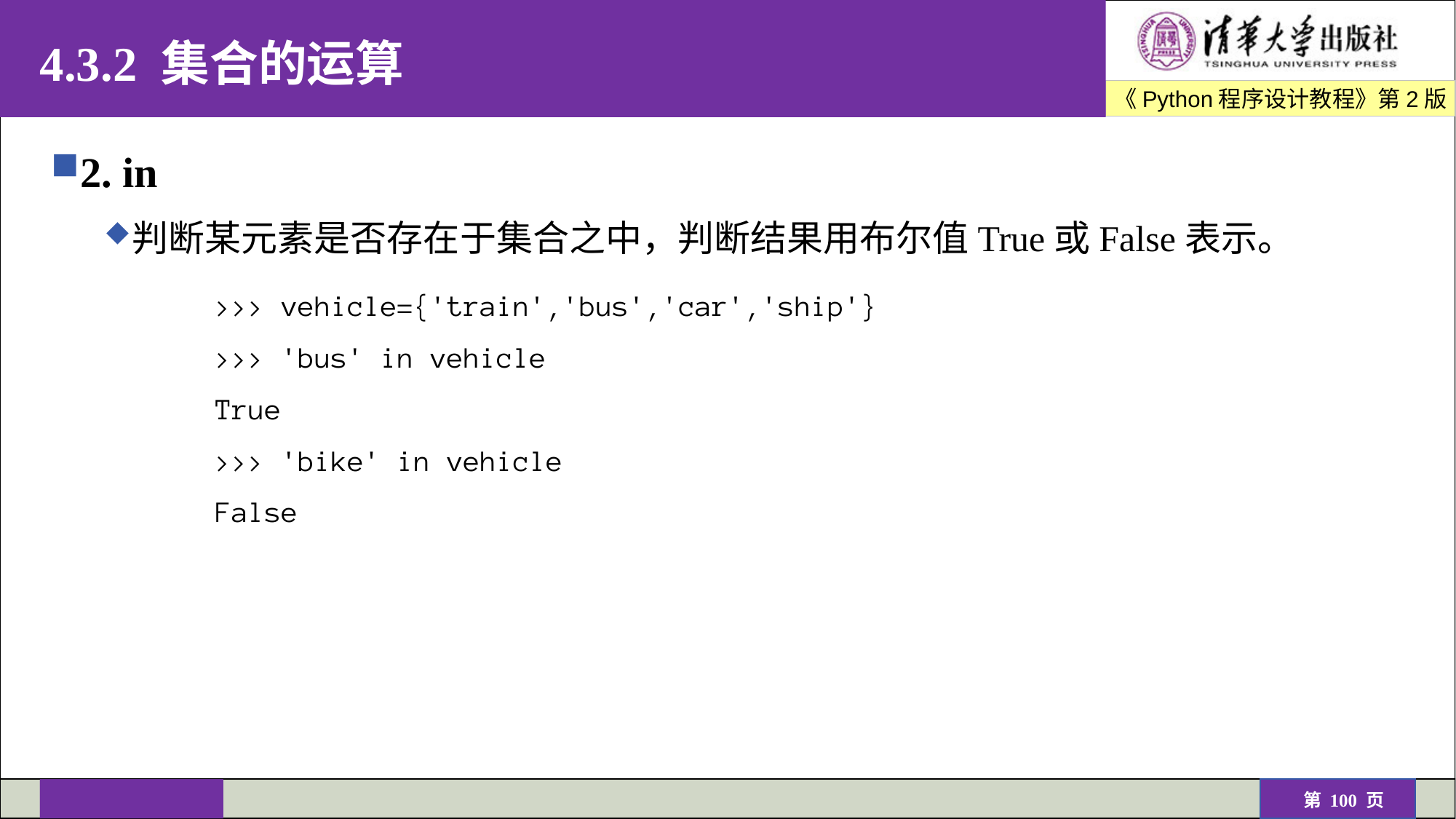

# 4.3.2 集合的运算
2. in
判断某元素是否存在于集合之中，判断结果用布尔值True或False表示。
>>> vehicle={'train','bus','car','ship'}
>>> 'bus' in vehicle
True
>>> 'bike' in vehicle
False